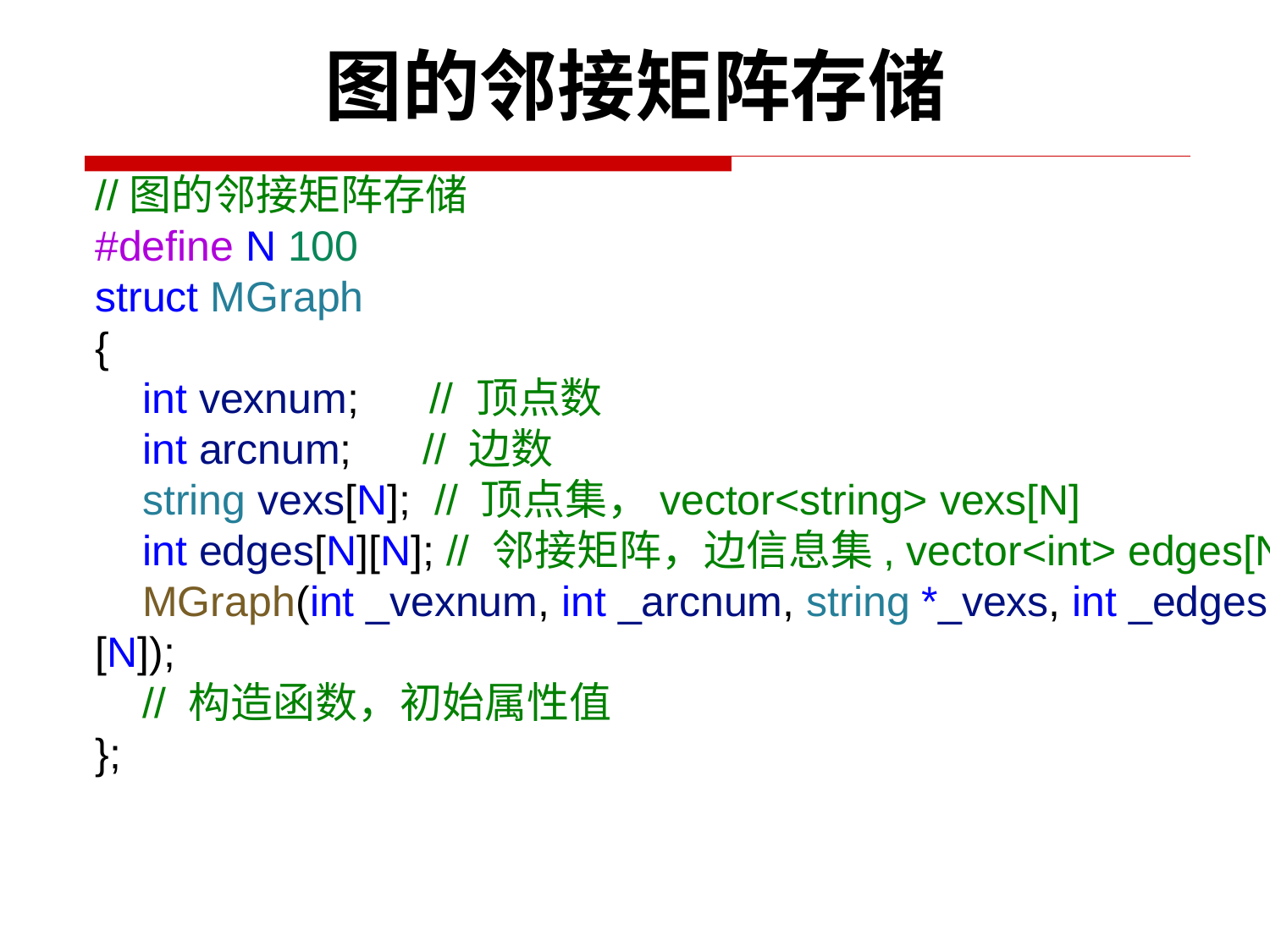

# 图的邻接矩阵存储
//图的邻接矩阵存储
#define N 100
struct MGraph
{
    int vexnum;      // 顶点数
    int arcnum;      // 边数
    string vexs[N];  // 顶点集，vector<string> vexs[N]
    int edges[N][N]; // 邻接矩阵，边信息集, vector<int> edges[N];
    MGraph(int _vexnum, int _arcnum, string *_vexs, int _edges[][N]);
    // 构造函数，初始属性值
};